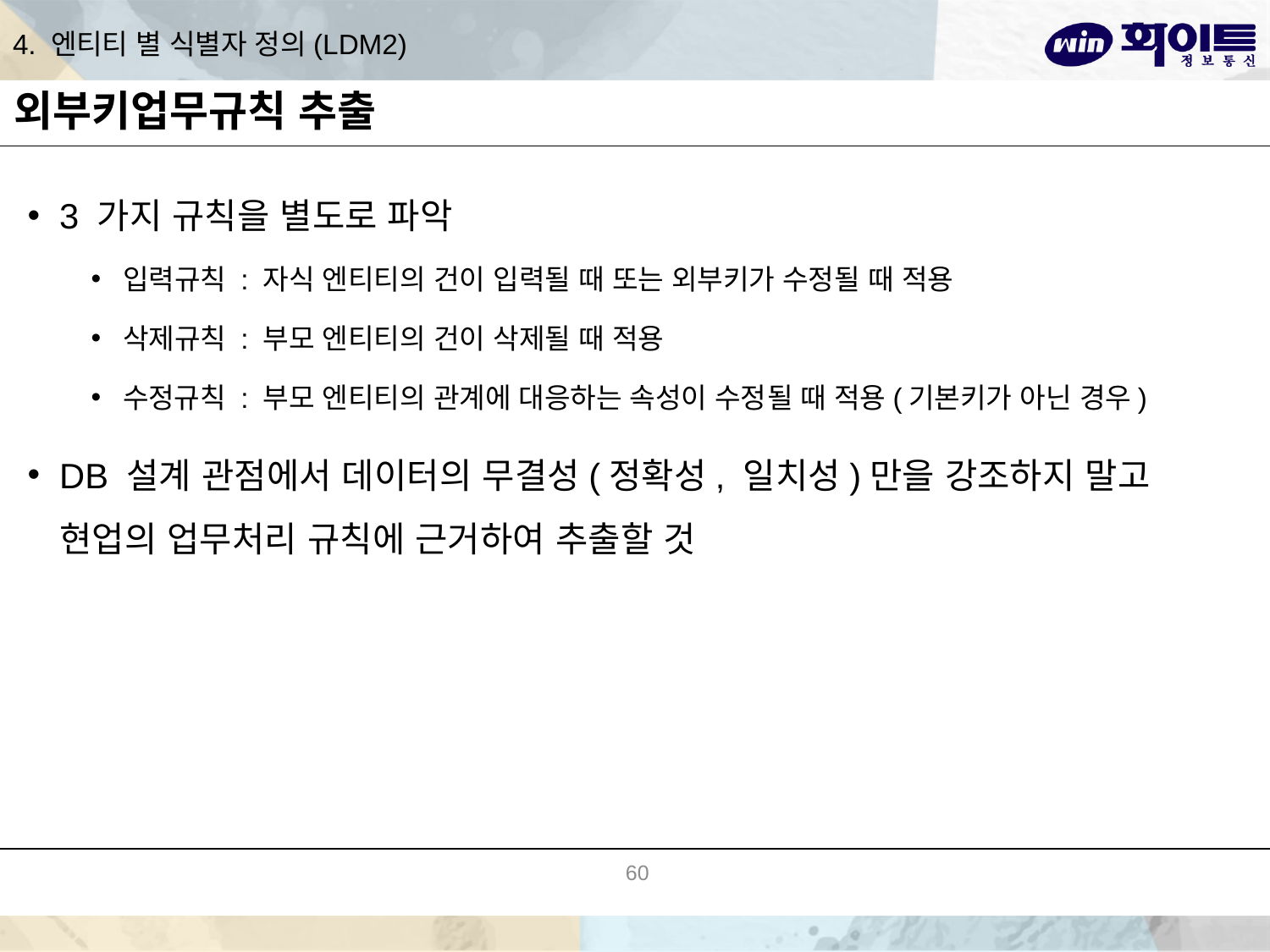

# 4. 엔티티 별 식별자 정의(LDM2)
외부키업무규칙 추출
3 가지 규칙을 별도로 파악
입력규칙 : 자식 엔티티의 건이 입력될 때 또는 외부키가 수정될 때 적용
삭제규칙 : 부모 엔티티의 건이 삭제될 때 적용
수정규칙 : 부모 엔티티의 관계에 대응하는 속성이 수정될 때 적용(기본키가 아닌 경우)
DB 설계 관점에서 데이터의 무결성(정확성, 일치성)만을 강조하지 말고 현업의 업무처리 규칙에 근거하여 추출할 것
60